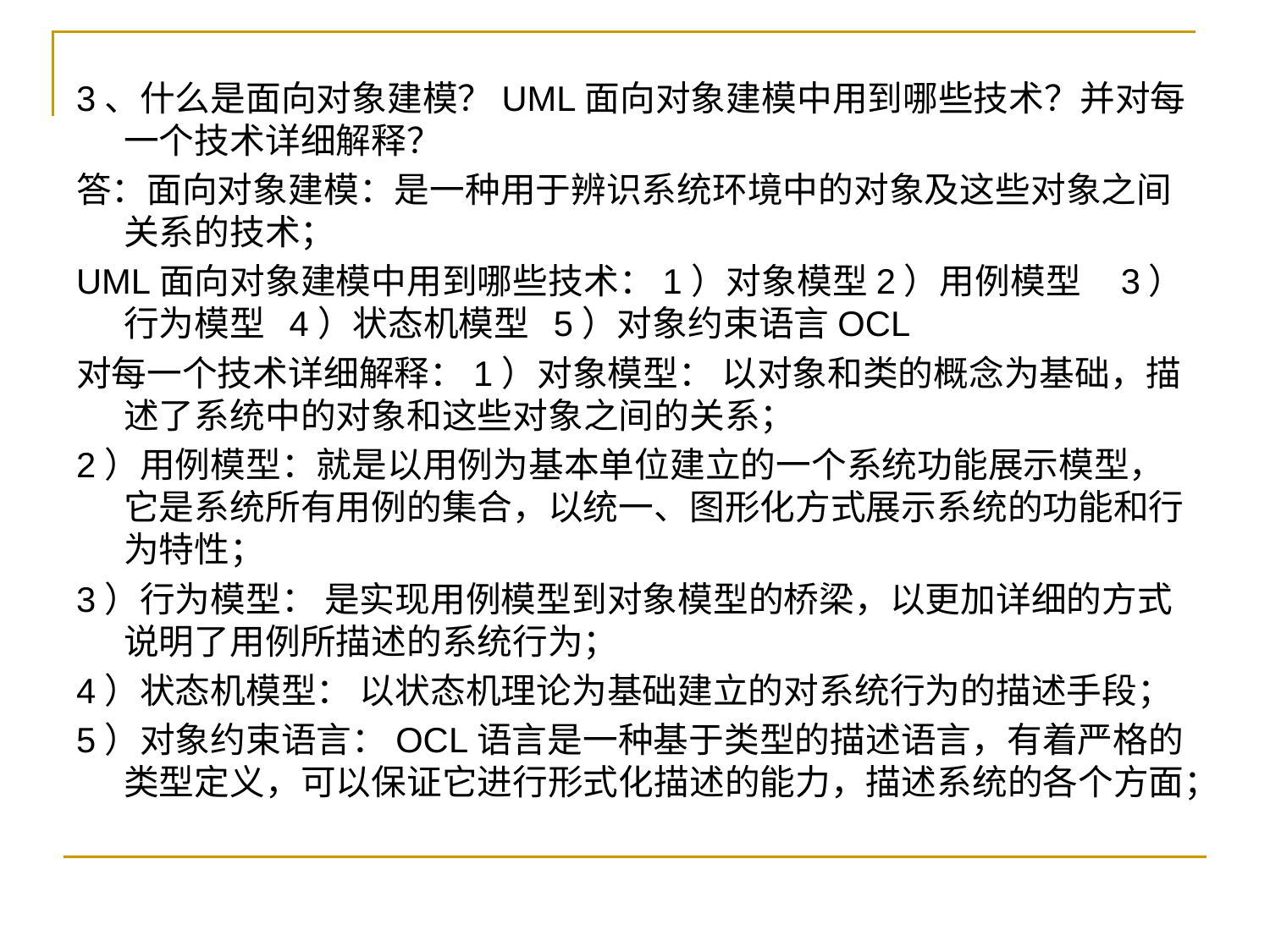

3、什么是面向对象建模？UML面向对象建模中用到哪些技术？并对每一个技术详细解释？
答：面向对象建模：是一种用于辨识系统环境中的对象及这些对象之间关系的技术；
UML面向对象建模中用到哪些技术：1）对象模型2）用例模型    3）行为模型  4）状态机模型  5）对象约束语言OCL
对每一个技术详细解释：1）对象模型： 以对象和类的概念为基础，描述了系统中的对象和这些对象之间的关系；
2）用例模型：就是以用例为基本单位建立的一个系统功能展示模型，它是系统所有用例的集合，以统一、图形化方式展示系统的功能和行为特性；
3）行为模型： 是实现用例模型到对象模型的桥梁，以更加详细的方式说明了用例所描述的系统行为；
4）状态机模型： 以状态机理论为基础建立的对系统行为的描述手段；
5）对象约束语言：OCL语言是一种基于类型的描述语言，有着严格的类型定义，可以保证它进行形式化描述的能力，描述系统的各个方面；